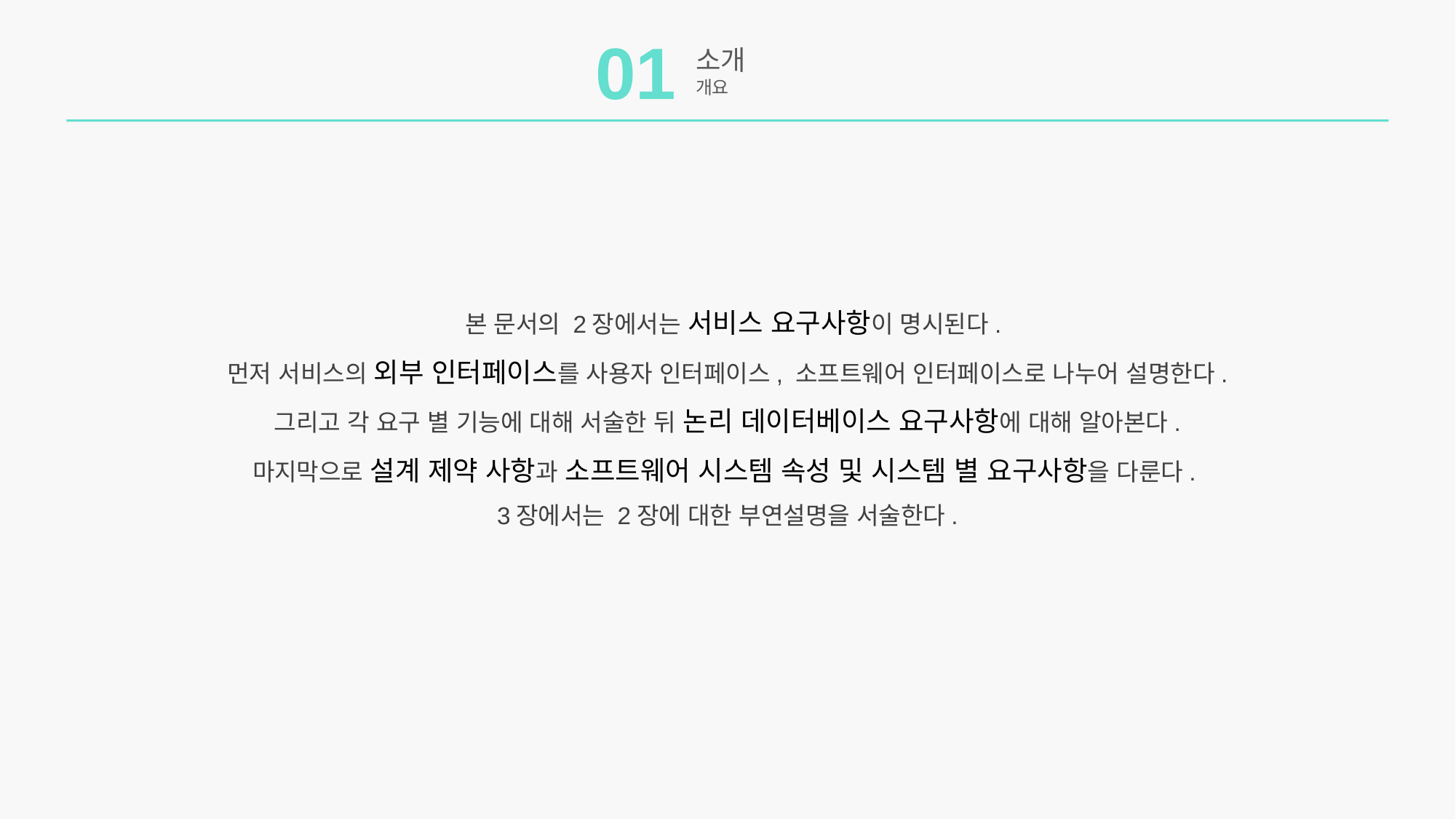

01
소개
개요

 본 문서의 2장에서는 서비스 요구사항이 명시된다.
먼저 서비스의 외부 인터페이스를 사용자 인터페이스, 소프트웨어 인터페이스로 나누어 설명한다.
그리고 각 요구 별 기능에 대해 서술한 뒤 논리 데이터베이스 요구사항에 대해 알아본다.
마지막으로 설계 제약 사항과 소프트웨어 시스템 속성 및 시스템 별 요구사항을 다룬다.
3장에서는 2장에 대한 부연설명을 서술한다.